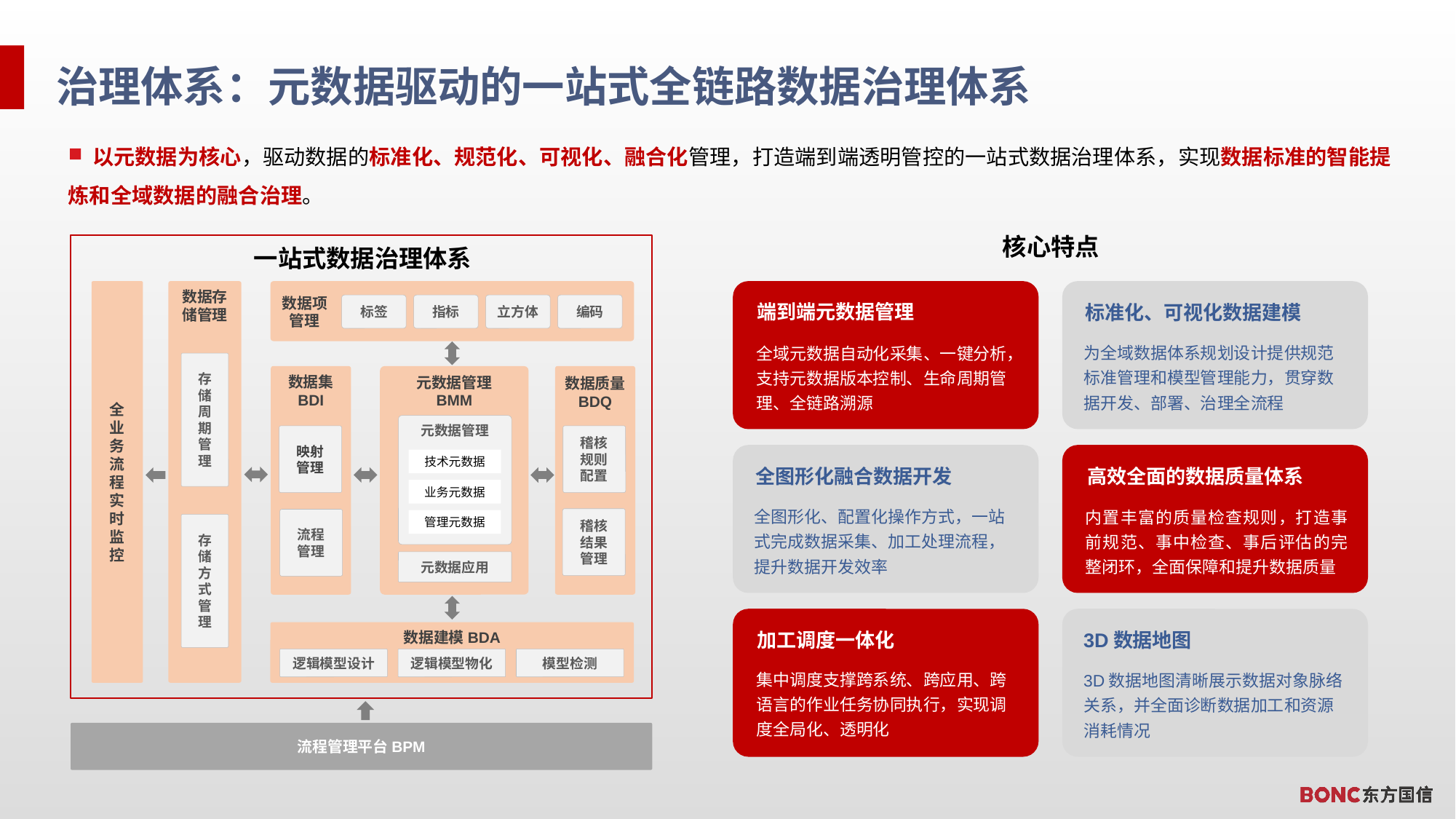

治理体系：元数据驱动的一站式全链路数据治理体系
 以元数据为核心，驱动数据的标准化、规范化、可视化、融合化管理，打造端到端透明管控的一站式数据治理体系，实现数据标准的智能提炼和全域数据的融合治理。
核心特点

一站式数据治理体系

端到端元数据管理
全域元数据自动化采集、一键分析，支持元数据版本控制、生命周期管理、全链路溯源

标准化、可视化数据建模
为全域数据体系规划设计提供规范标准管理和模型管理能力，贯穿数据开发、部署、治理全流程
全业务流程实时监控
数据存储管理
数据项管理
标签
指标
立方体
编码

存储周期管理
数据集
BDI

元数据管理
BMM
数据质量
BDQ
元数据管理
映射管理
稽核规则配置

全图形化融合数据开发
全图形化、配置化操作方式，一站式完成数据采集、加工处理流程，提升数据开发效率

高效全面的数据质量体系
内置丰富的质量检查规则，打造事前规范、事中检查、事后评估的完整闭环，全面保障和提升数据质量
技术元数据

业务元数据
稽核结果管理
流程管理
管理元数据
存储方式管理
元数据应用

加工调度一体化
集中调度支撑跨系统、跨应用、跨语言的作业任务协同执行，实现调度全局化、透明化

3D数据地图
3D数据地图清晰展示数据对象脉络关系，并全面诊断数据加工和资源消耗情况
数据建模BDA
逻辑模型设计
逻辑模型物化
模型检测

流程管理平台BPM